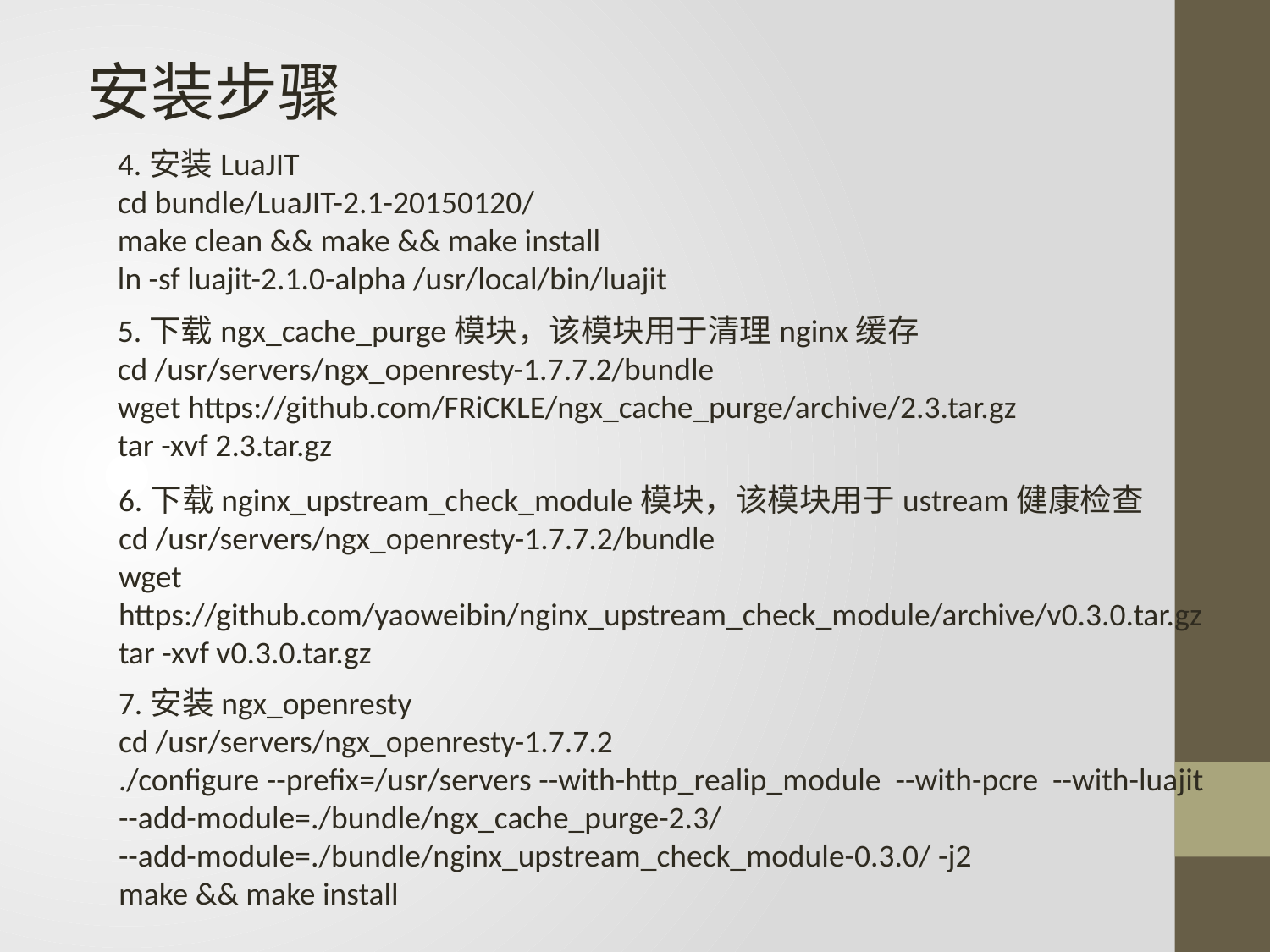

安装步骤
4.安装LuaJIT
cd bundle/LuaJIT-2.1-20150120/
make clean && make && make install
ln -sf luajit-2.1.0-alpha /usr/local/bin/luajit
5.下载ngx_cache_purge模块，该模块用于清理nginx缓存
cd /usr/servers/ngx_openresty-1.7.7.2/bundle
wget https://github.com/FRiCKLE/ngx_cache_purge/archive/2.3.tar.gz
tar -xvf 2.3.tar.gz
6.下载nginx_upstream_check_module模块，该模块用于ustream健康检查
cd /usr/servers/ngx_openresty-1.7.7.2/bundle
wget https://github.com/yaoweibin/nginx_upstream_check_module/archive/v0.3.0.tar.gz
tar -xvf v0.3.0.tar.gz
7.安装ngx_openresty
cd /usr/servers/ngx_openresty-1.7.7.2
./configure --prefix=/usr/servers --with-http_realip_module  --with-pcre  --with-luajit --add-module=./bundle/ngx_cache_purge-2.3/ --add-module=./bundle/nginx_upstream_check_module-0.3.0/ -j2
make && make install